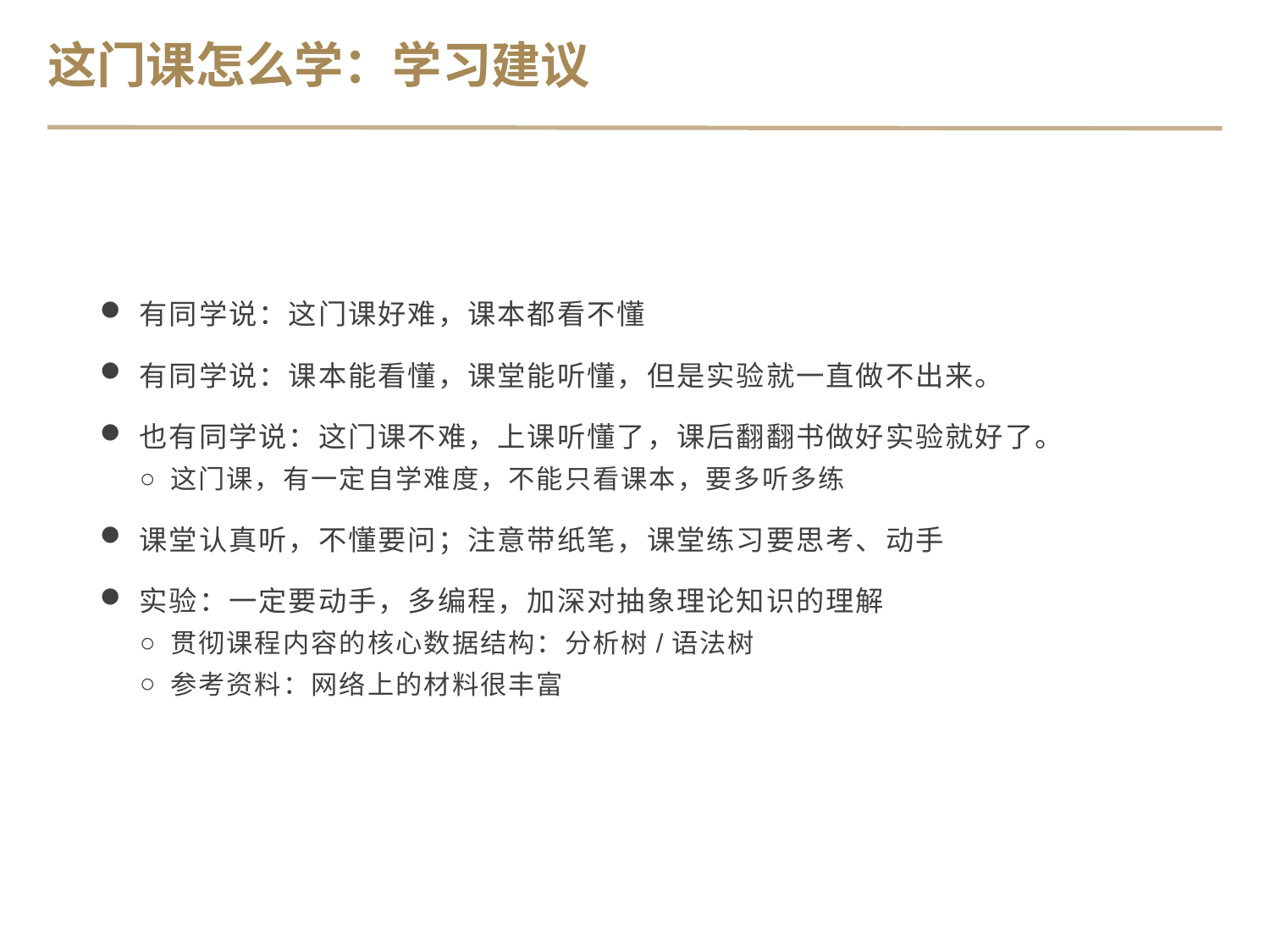

这门课怎么学：学习建议
有同学说：这门课好难，课本都看不懂
有同学说：课本能看懂，课堂能听懂，但是实验就一直做不出来。
也有同学说：这门课不难，上课听懂了，课后翻翻书做好实验就好了。
这门课，有一定自学难度，不能只看课本，要多听多练
课堂认真听，不懂要问；注意带纸笔，课堂练习要思考、动手
实验：一定要动手，多编程，加深对抽象理论知识的理解
贯彻课程内容的核心数据结构：分析树/语法树
参考资料：网络上的材料很丰富